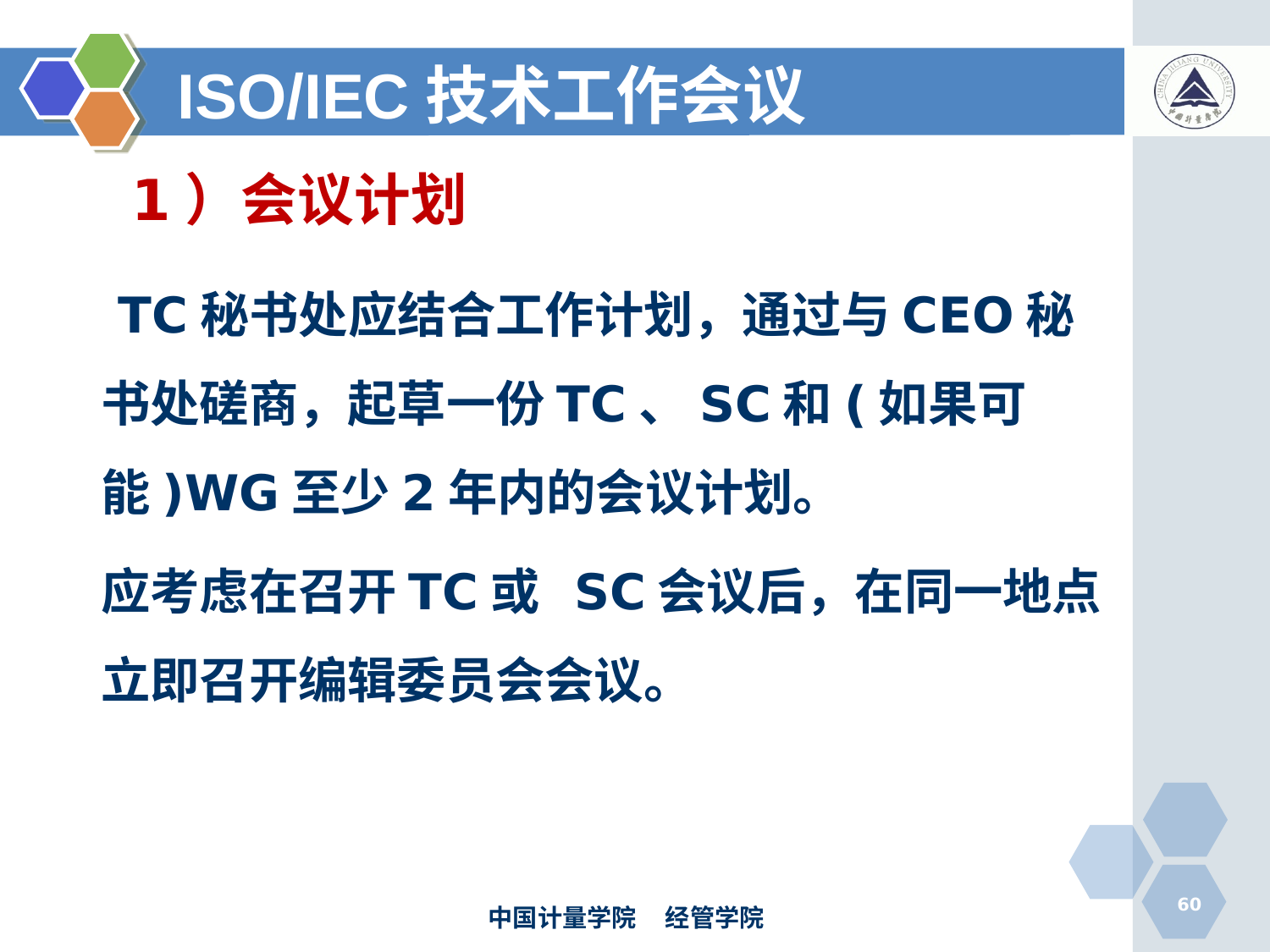

ISO/IEC技术工作会议
# 1）会议计划
 TC秘书处应结合工作计划，通过与CEO秘书处磋商，起草一份TC、SC和(如果可能)WG至少2年内的会议计划。
应考虑在召开TC或  SC会议后，在同一地点立即召开编辑委员会会议。
60
中国计量学院     经管学院